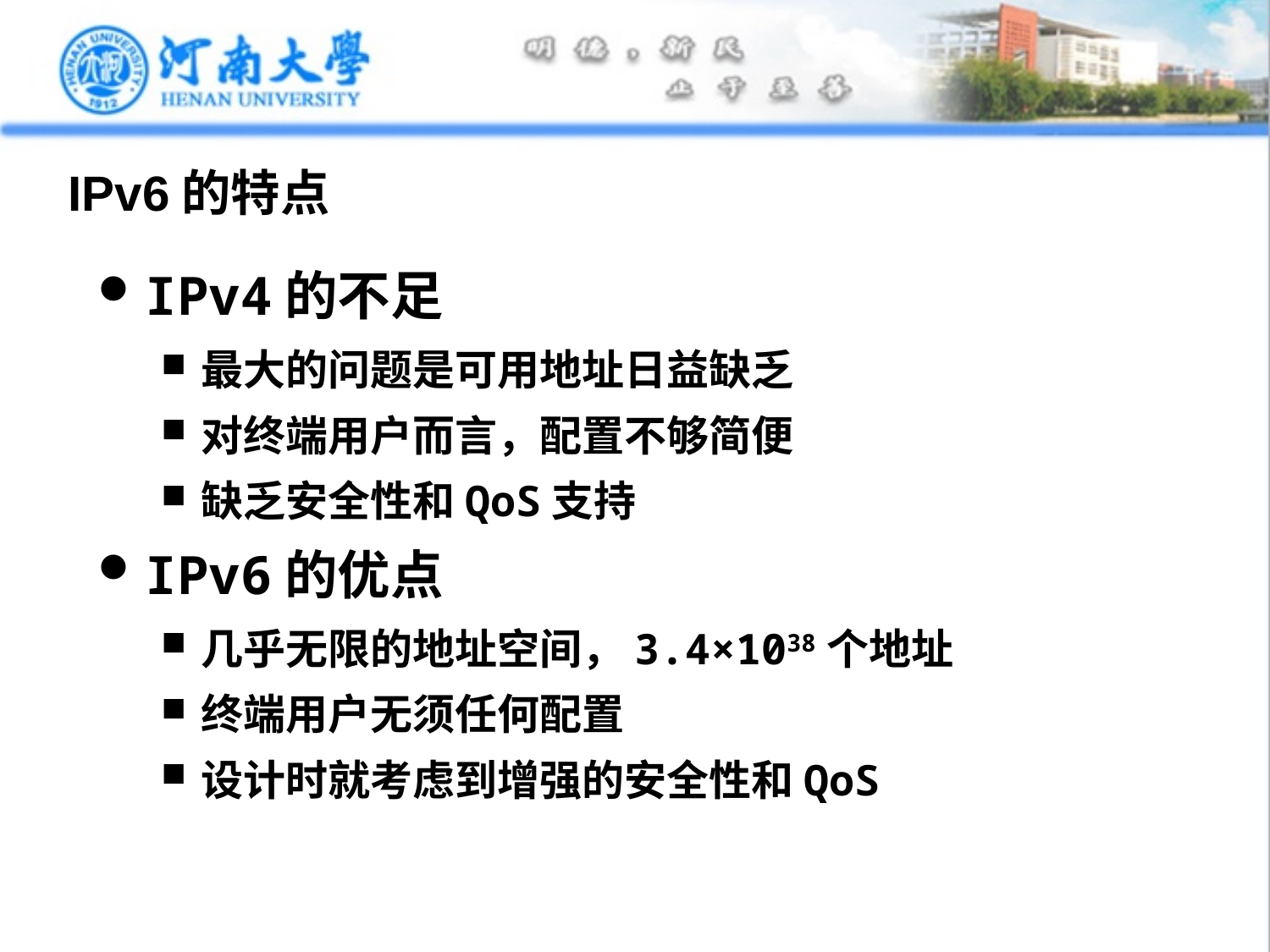

# IPv6的特点
IPv4的不足
最大的问题是可用地址日益缺乏
对终端用户而言，配置不够简便
缺乏安全性和QoS支持
IPv6的优点
几乎无限的地址空间，3.4×1038个地址
终端用户无须任何配置
设计时就考虑到增强的安全性和QoS